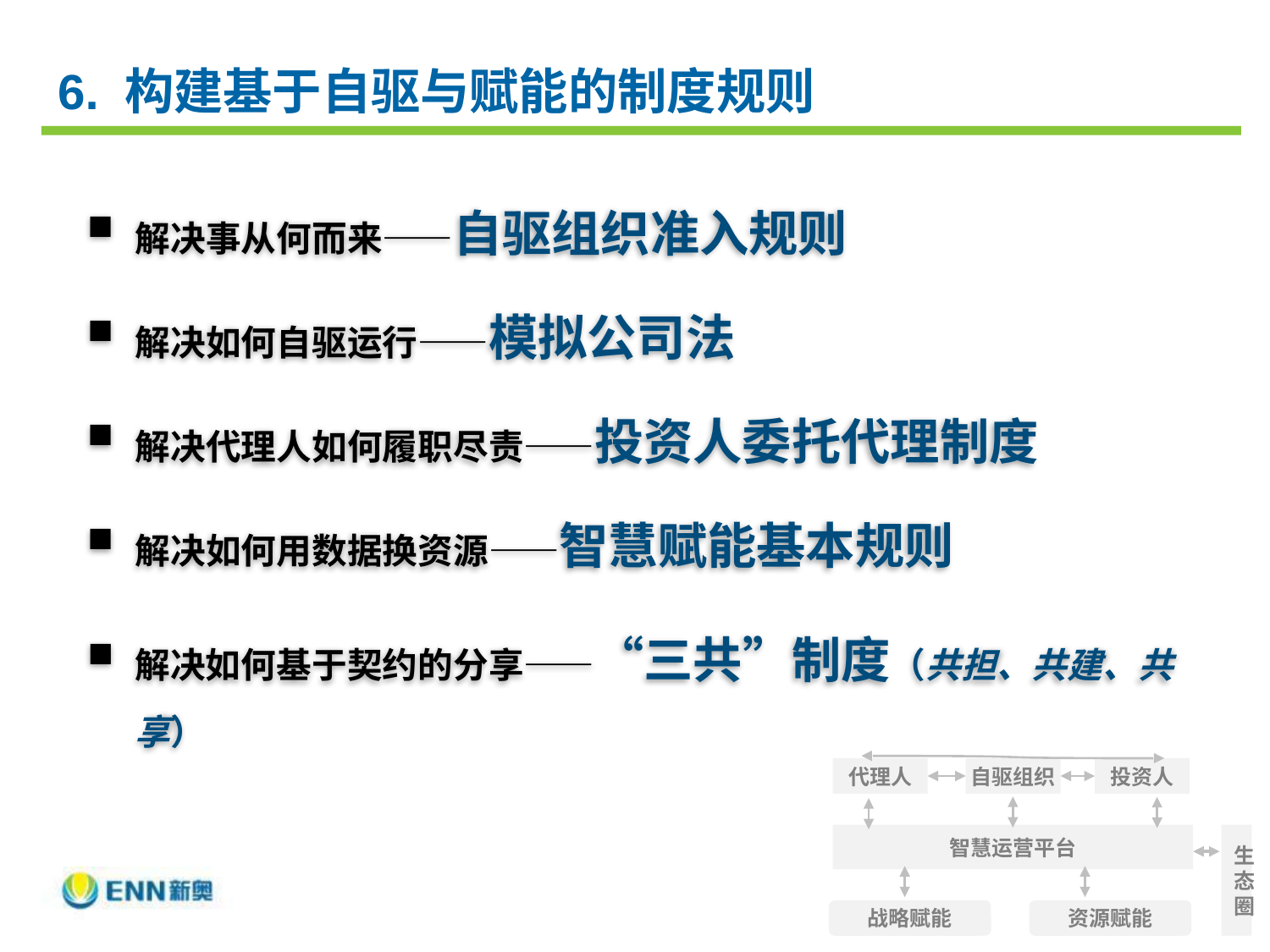

# 6. 构建基于自驱与赋能的制度规则
解决事从何而来——自驱组织准入规则
解决如何自驱运行——模拟公司法
解决代理人如何履职尽责——投资人委托代理制度
解决如何用数据换资源——智慧赋能基本规则
解决如何基于契约的分享——“三共”制度（共担、共建、共享）
代理人
自驱组织
投资人
智慧运营平台
生态圈
战略赋能
资源赋能